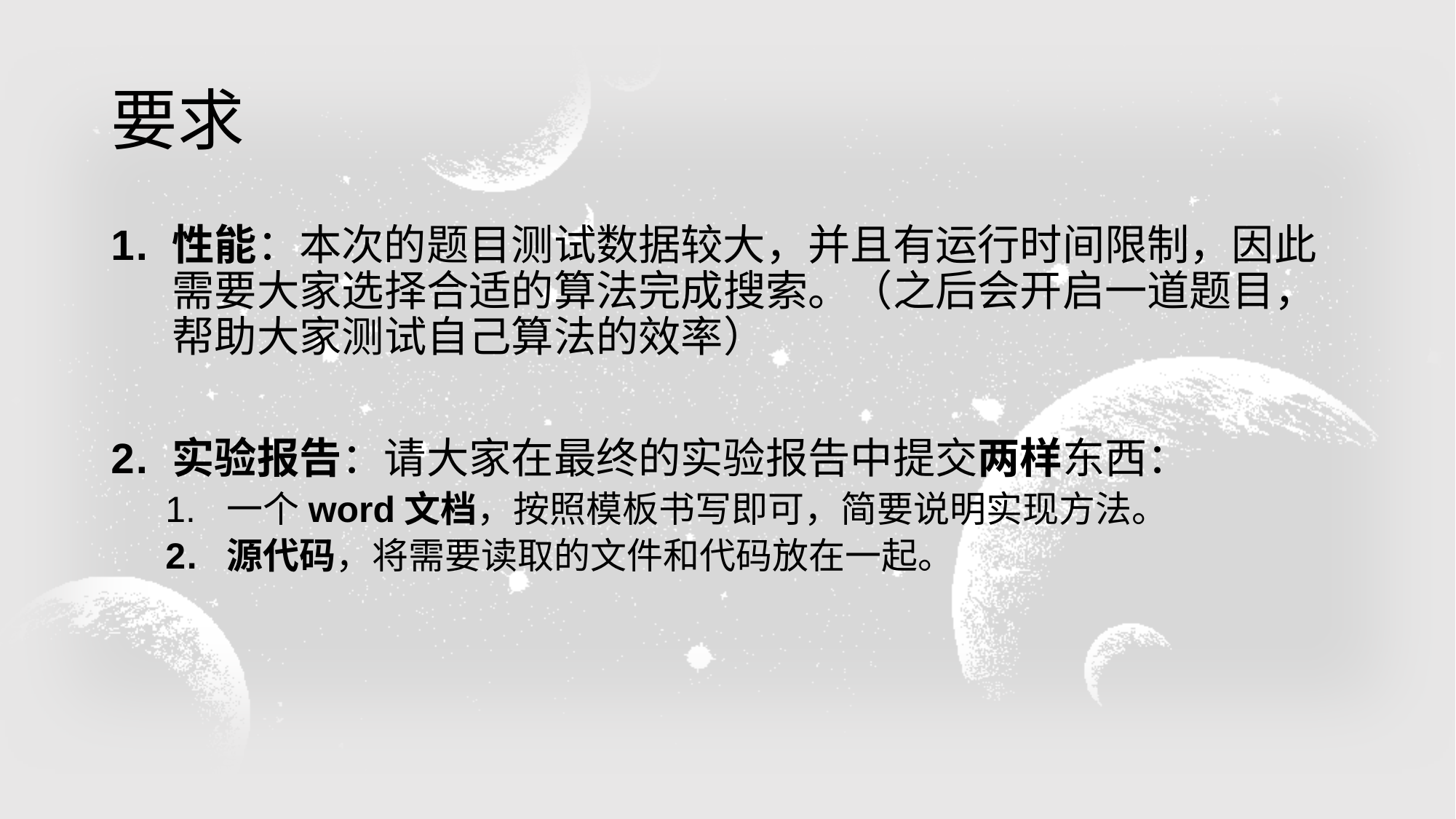

# 要求
性能：本次的题目测试数据较大，并且有运行时间限制，因此需要大家选择合适的算法完成搜索。（之后会开启一道题目，帮助大家测试自己算法的效率）

实验报告：请大家在最终的实验报告中提交两样东西：
一个word文档，按照模板书写即可，简要说明实现方法。
源代码，将需要读取的文件和代码放在一起。